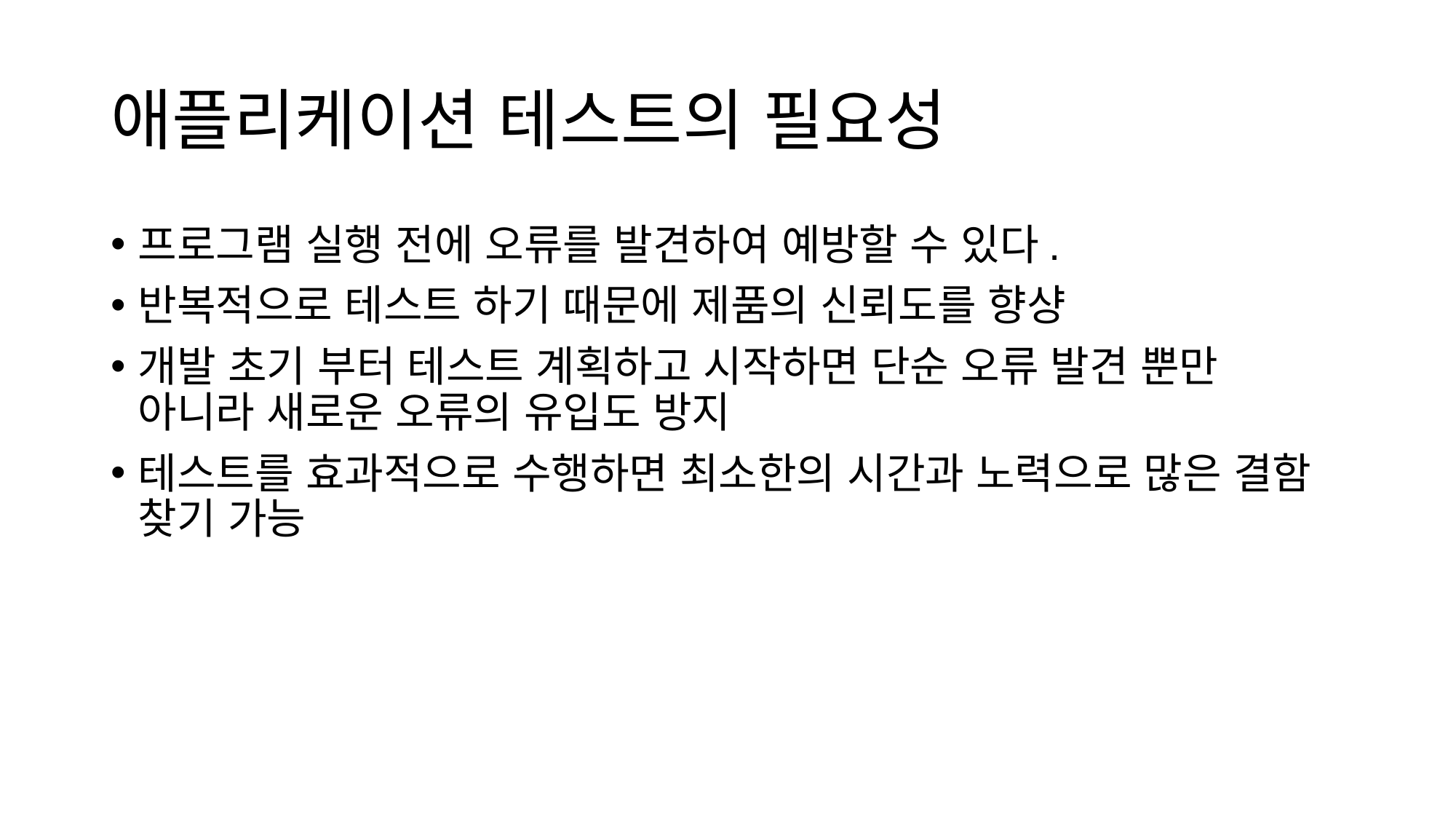

# 애플리케이션 테스트의 필요성
프로그램 실행 전에 오류를 발견하여 예방할 수 있다.
반복적으로 테스트 하기 때문에 제품의 신뢰도를 향샹
개발 초기 부터 테스트 계획하고 시작하면 단순 오류 발견 뿐만 아니라 새로운 오류의 유입도 방지
테스트를 효과적으로 수행하면 최소한의 시간과 노력으로 많은 결함 찾기 가능